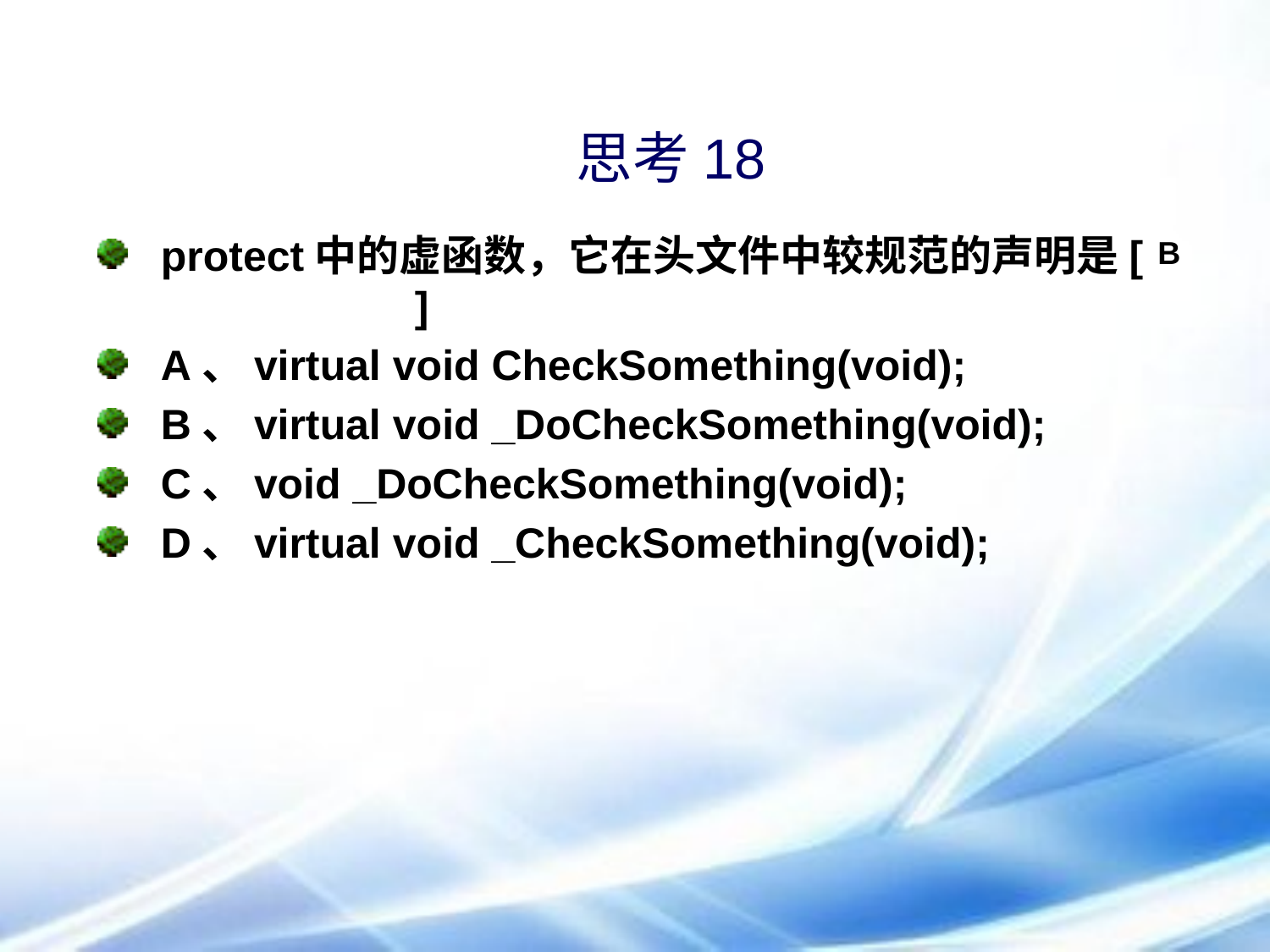

# 思考18
protect中的虚函数，它在头文件中较规范的声明是[			]
A、virtual void CheckSomething(void);
B、virtual void _DoCheckSomething(void);
C、void _DoCheckSomething(void);
D、virtual void _CheckSomething(void);
B